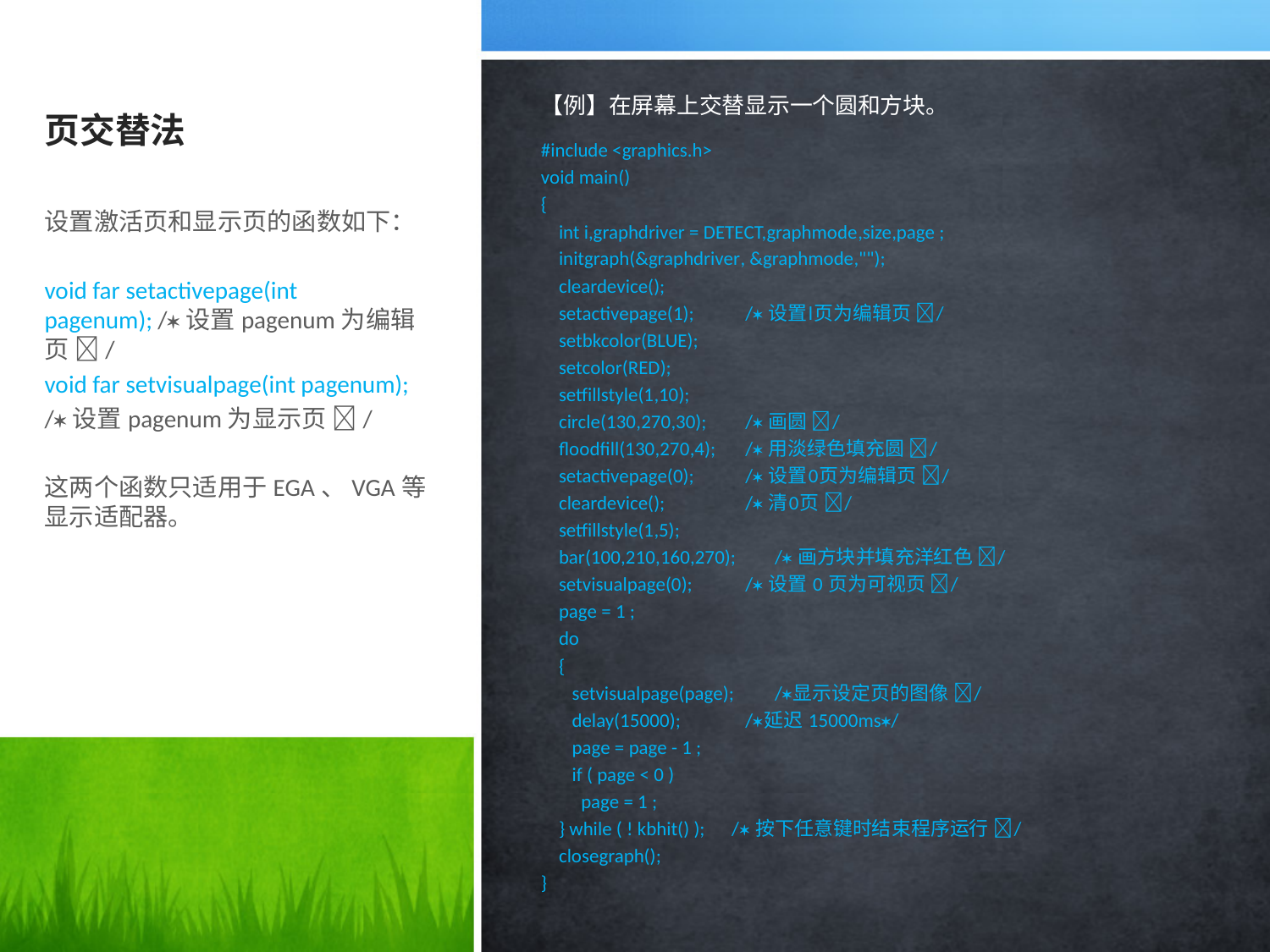

# 页交替法
【例】在屏幕上交替显示一个圆和方块。

#include <graphics.h>
void main()
{
    int i,graphdriver = DETECT,graphmode,size,page ;
    initgraph(&graphdriver, &graphmode,"");
    cleardevice();
    setactivepage(1);         	/∗ 设置l页为编辑页 ∗/
    setbkcolor(BLUE);
    setcolor(RED);
    setfillstyle(1,10);
    circle(130,270,30);       	/∗ 画圆 ∗/
    floodfill(130,270,4);     	/∗ 用淡绿色填充圆 ∗/
    setactivepage(0);           	/∗ 设置0页为编辑页 ∗/
    cleardevice();              	/∗ 清0页 ∗/
    setfillstyle(1,5);
    bar(100,210,160,270);    	/∗ 画方块并填充洋红色 ∗/
    setvisualpage(0);         	/∗ 设置 0 页为可视页 ∗/
    page = 1 ;
    do
    {
       setvisualpage(page);   	/∗显示设定页的图像 ∗/
       delay(15000);            	/∗延迟 15000ms∗/
       page = page - 1 ;
       if ( page < 0 )
         page = 1 ;
    } while ( ! kbhit() );      /∗ 按下任意键时结束程序运行 ∗/
    closegraph();
}

设置激活页和显示页的函数如下：

void far setactivepage(int pagenum); /∗设置pagenum为编辑页 ∗/
void far setvisualpage(int pagenum);
/∗设置pagenum为显示页 ∗/

这两个函数只适用于EGA、VGA等显示适配器。